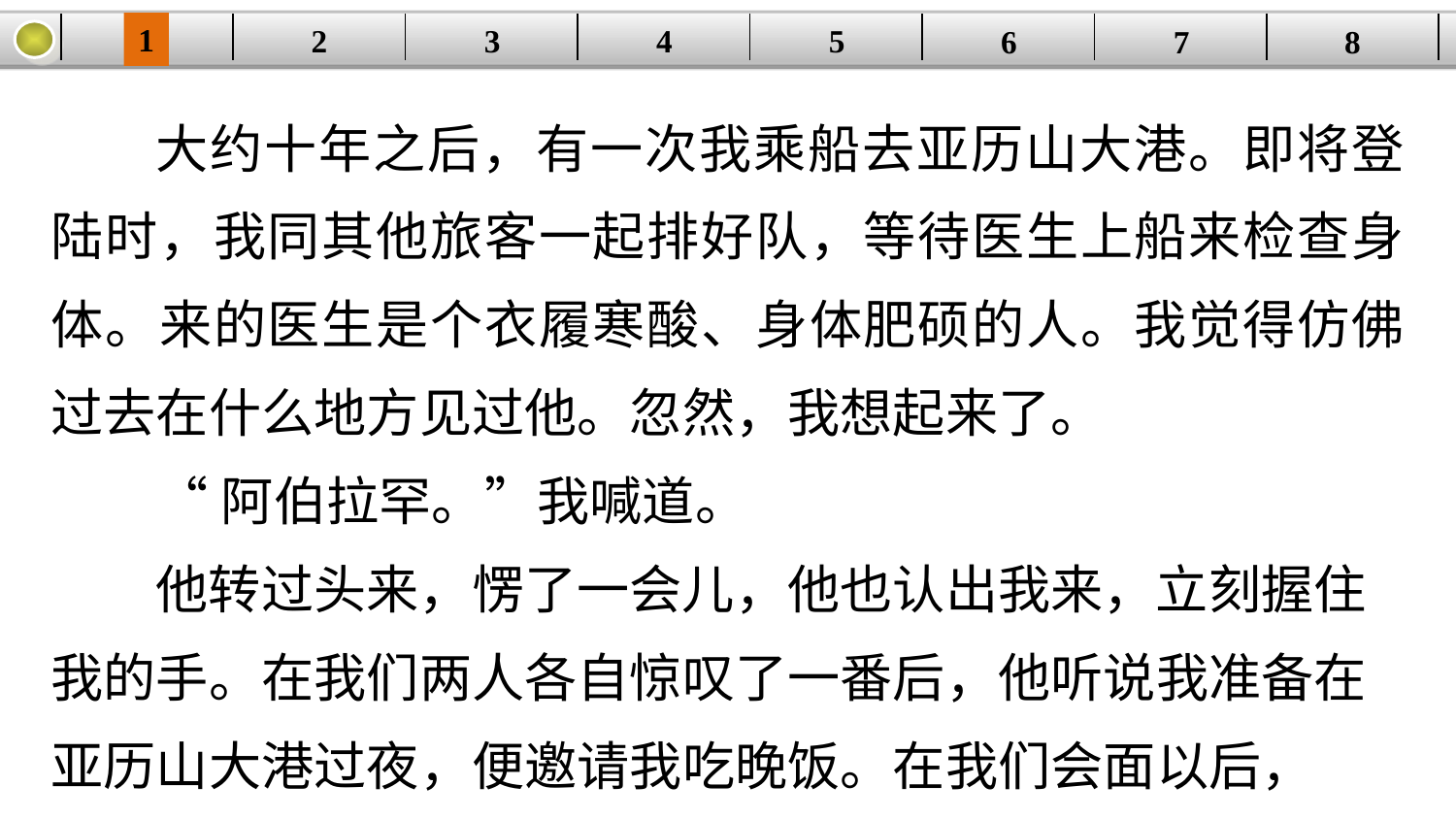

1
2
3
4
|  |  |  |  |  |  |  |  |
| --- | --- | --- | --- | --- | --- | --- | --- |
5
6
7
8

大约十年之后，有一次我乘船去亚历山大港。即将登陆时，我同其他旅客一起排好队，等待医生上船来检查身体。来的医生是个衣履寒酸、身体肥硕的人。我觉得仿佛过去在什么地方见过他。忽然，我想起来了。
“阿伯拉罕。”我喊道。
他转过头来，愣了一会儿，他也认出我来，立刻握住我的手。在我们两人各自惊叹了一番后，他听说我准备在亚历山大港过夜，便邀请我吃晚饭。在我们会面以后，